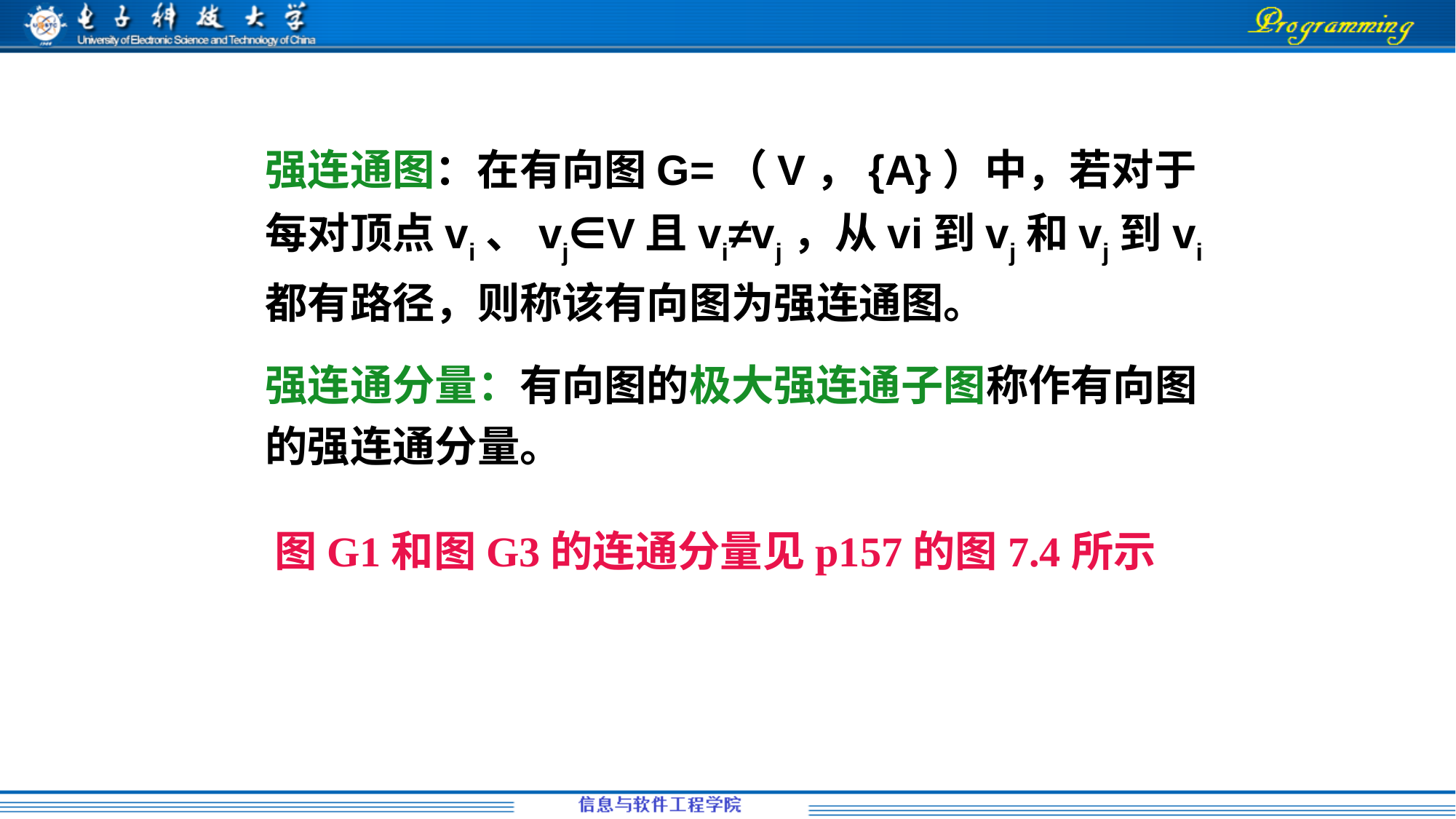

强连通图：在有向图G=（V，{A}）中，若对于每对顶点vi、vj∈V且vi≠vj，从vi到vj和vj到vi都有路径，则称该有向图为强连通图。
强连通分量：有向图的极大强连通子图称作有向图的强连通分量。
图G1和图G3的连通分量见p157的图7.4所示